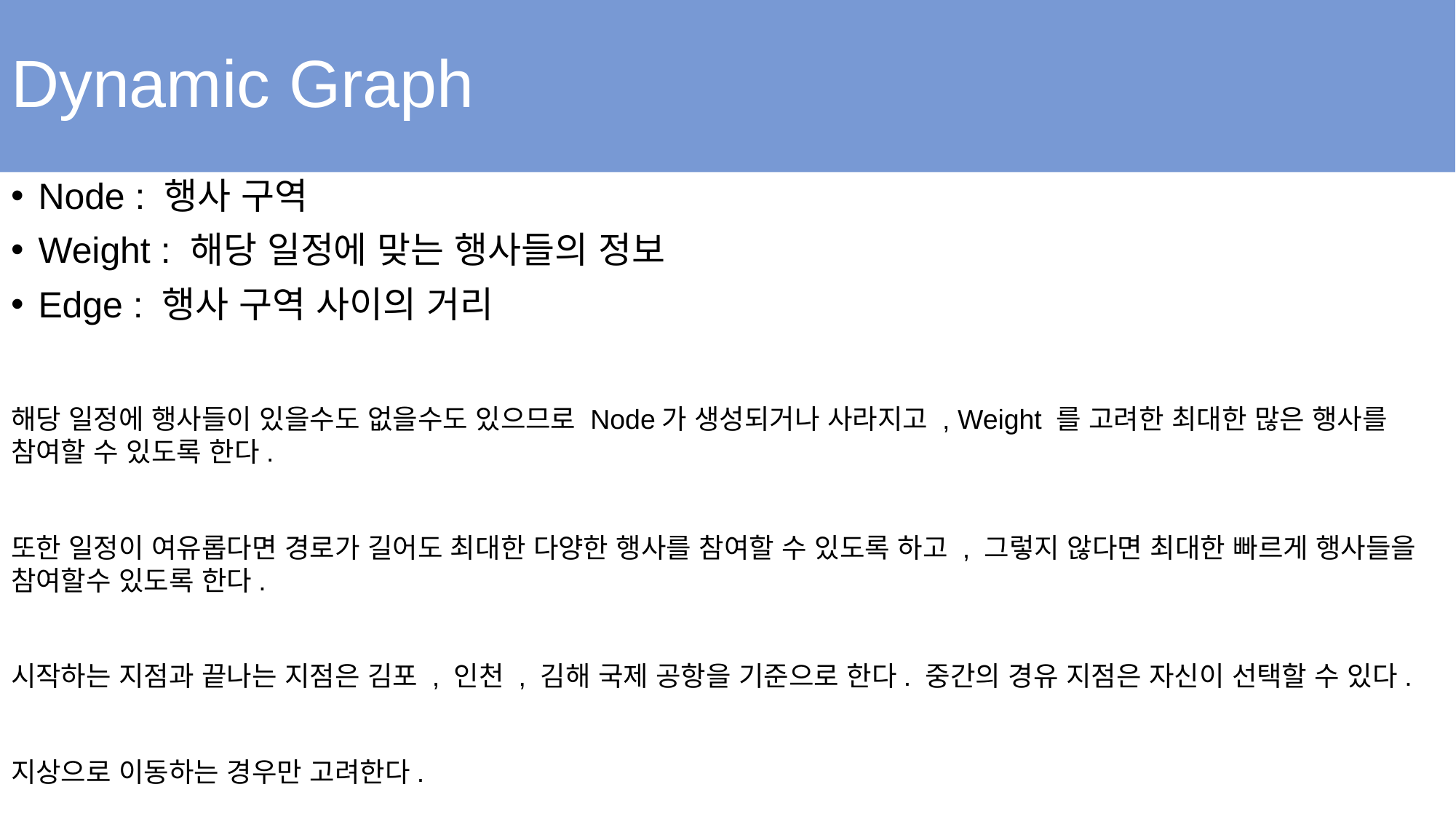

# Dynamic Graph
Node : 행사 구역
Weight : 해당 일정에 맞는 행사들의 정보
Edge : 행사 구역 사이의 거리

해당 일정에 행사들이 있을수도 없을수도 있으므로 Node가 생성되거나 사라지고 , Weight 를 고려한 최대한 많은 행사를 참여할 수 있도록 한다.

또한 일정이 여유롭다면 경로가 길어도 최대한 다양한 행사를 참여할 수 있도록 하고 , 그렇지 않다면 최대한 빠르게 행사들을 참여할수 있도록 한다.

시작하는 지점과 끝나는 지점은 김포 , 인천 , 김해 국제 공항을 기준으로 한다. 중간의 경유 지점은 자신이 선택할 수 있다.

지상으로 이동하는 경우만 고려한다.